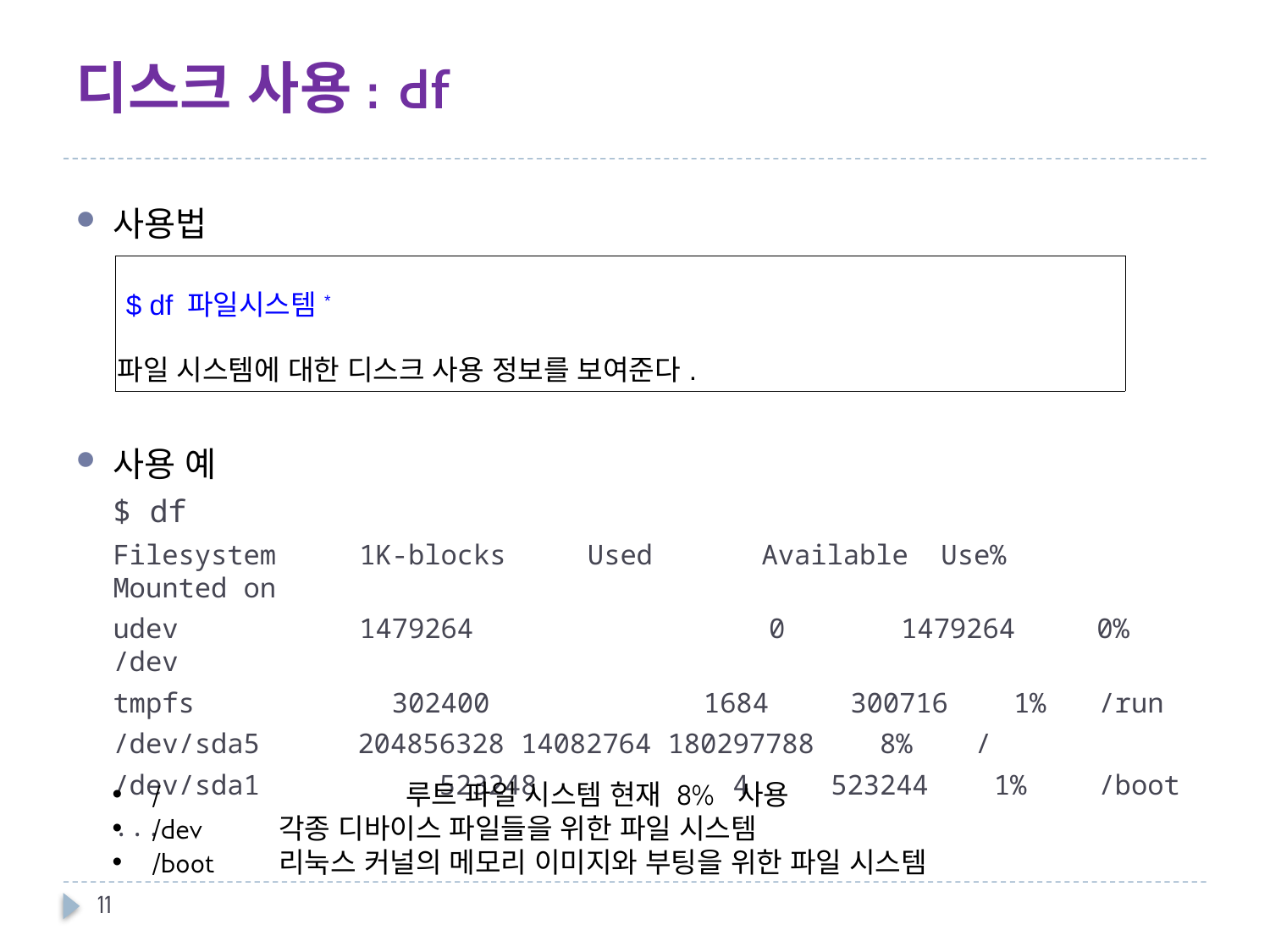

# 디스크 사용: df
사용법

사용 예
$ df
Filesystem 	1K-blocks     Used 	  Available  Use% 	Mounted on
udev 	 	1479264 	          0 	   1479264     0% 	/dev
tmpfs 	 	  302400 	      1684     300716    1% 	/run
/dev/sda5      204856328 14082764 180297788    8% 	/
/dev/sda1           523248            4     523244    1%  	/boot
...
| $ df 파일시스템\* 파일 시스템에 대한 디스크 사용 정보를 보여준다. |
| --- |
/ 		루트 파일 시스템 현재 8%  사용
/dev	각종 디바이스 파일들을 위한 파일 시스템
/boot 	리눅스 커널의 메모리 이미지와 부팅을 위한 파일 시스템

11